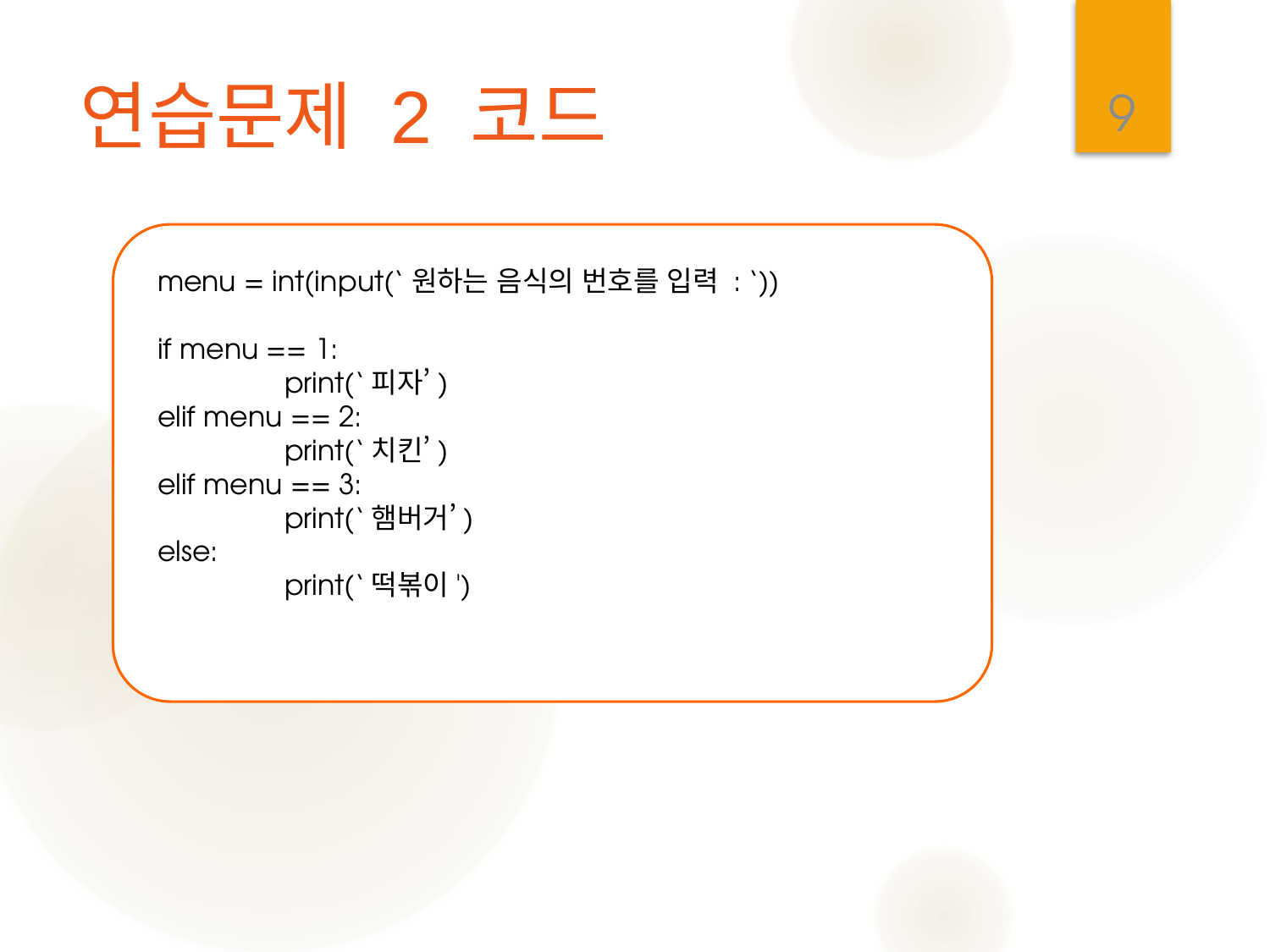

9
# 연습문제 2 코드

menu = int(input(‘원하는 음식의 번호를 입력 : ‘))

if menu == 1:
	print(‘피자’)
elif menu == 2:
	print(‘치킨’)
elif menu == 3:
	print(‘햄버거’)
else:
	print(‘떡볶이')